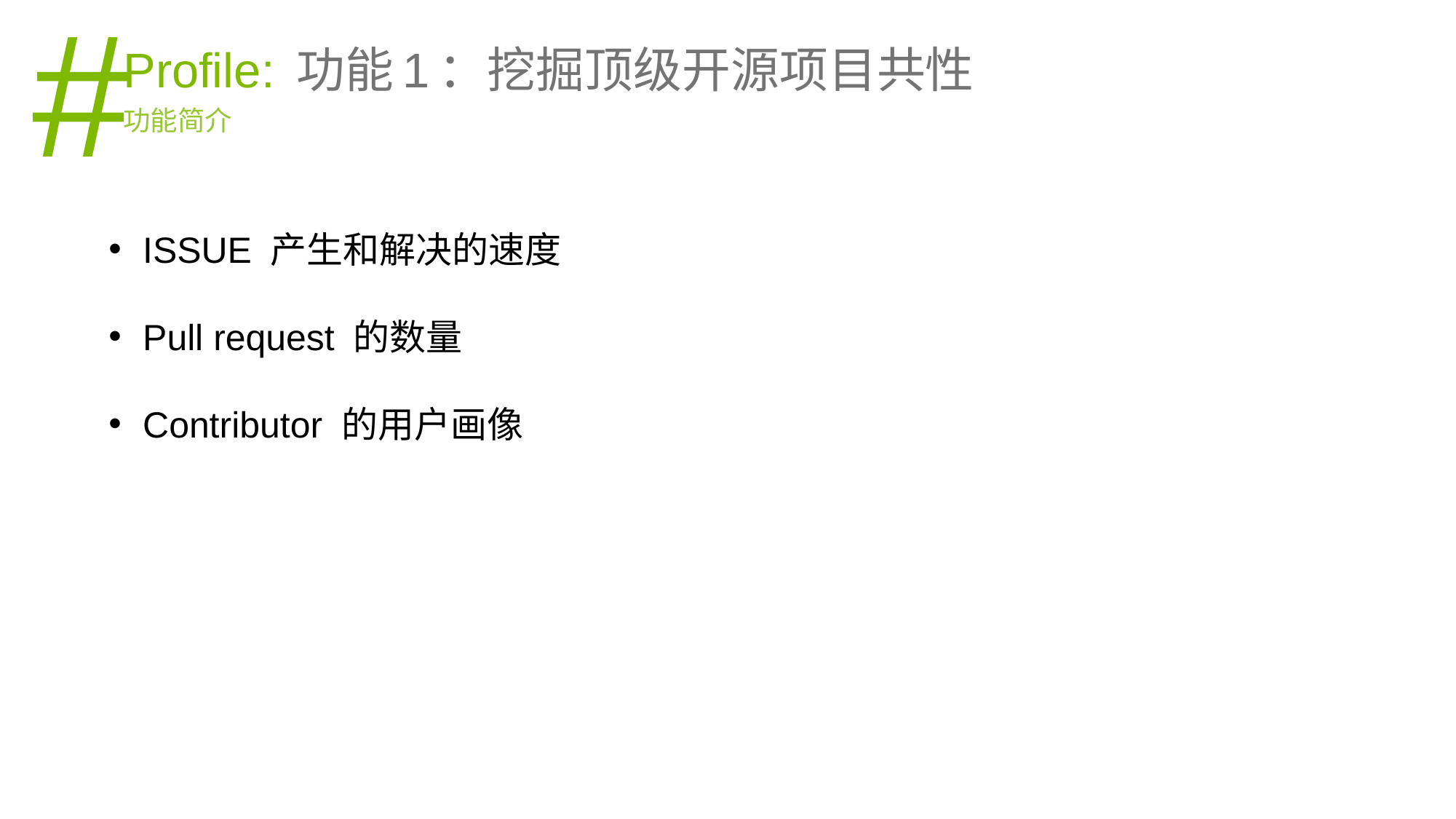

#
Profile: 功能1：挖掘顶级开源项目共性
功能简介
ISSUE 产生和解决的速度
Pull request 的数量
Contributor 的用户画像